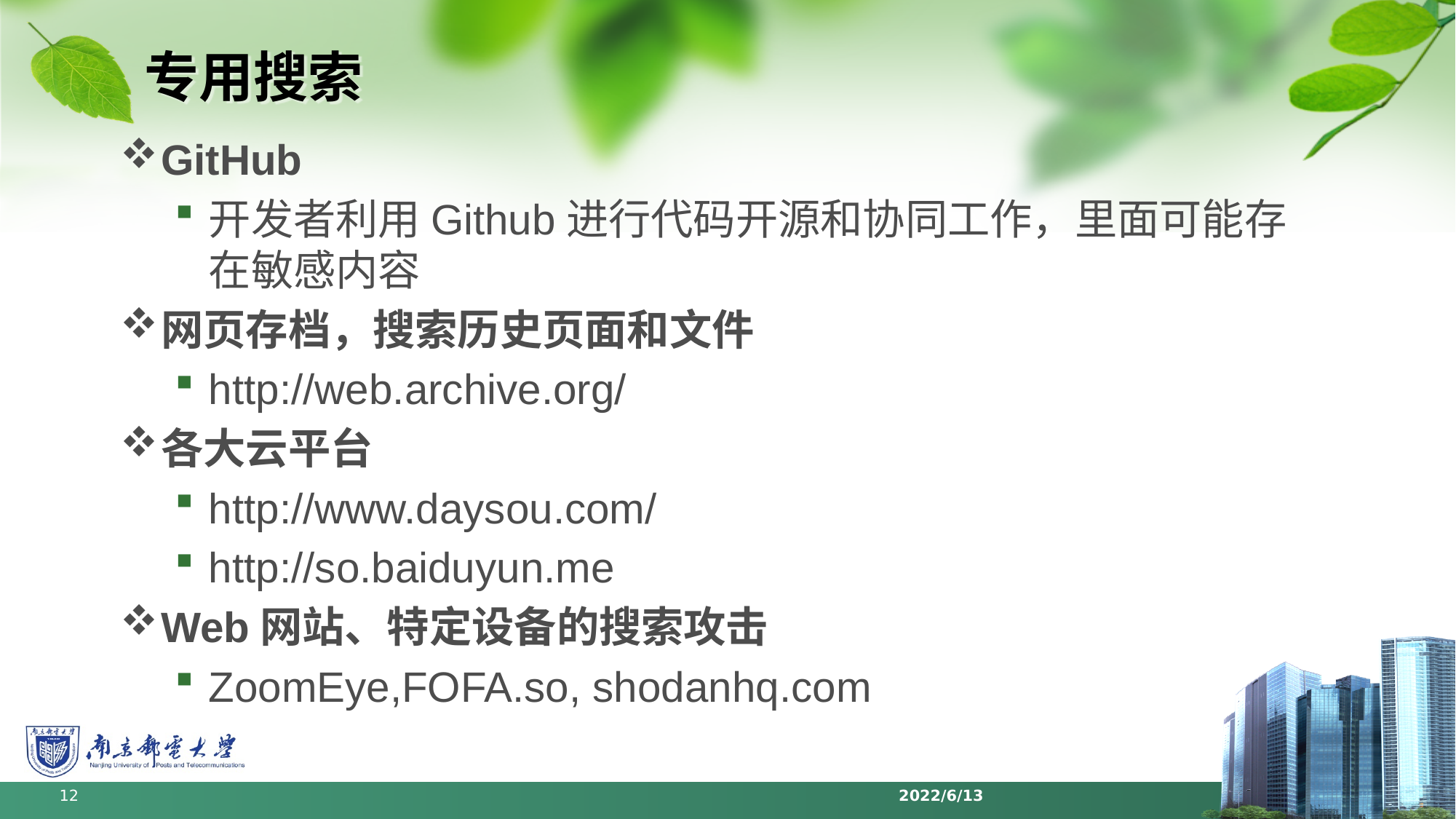

# 专用搜索
GitHub
开发者利用Github进行代码开源和协同工作，里面可能存在敏感内容
网页存档，搜索历史页面和文件
http://web.archive.org/
各大云平台
http://www.daysou.com/
http://so.baiduyun.me
Web网站、特定设备的搜索攻击
ZoomEye,FOFA.so, shodanhq.com
12
2022/6/13